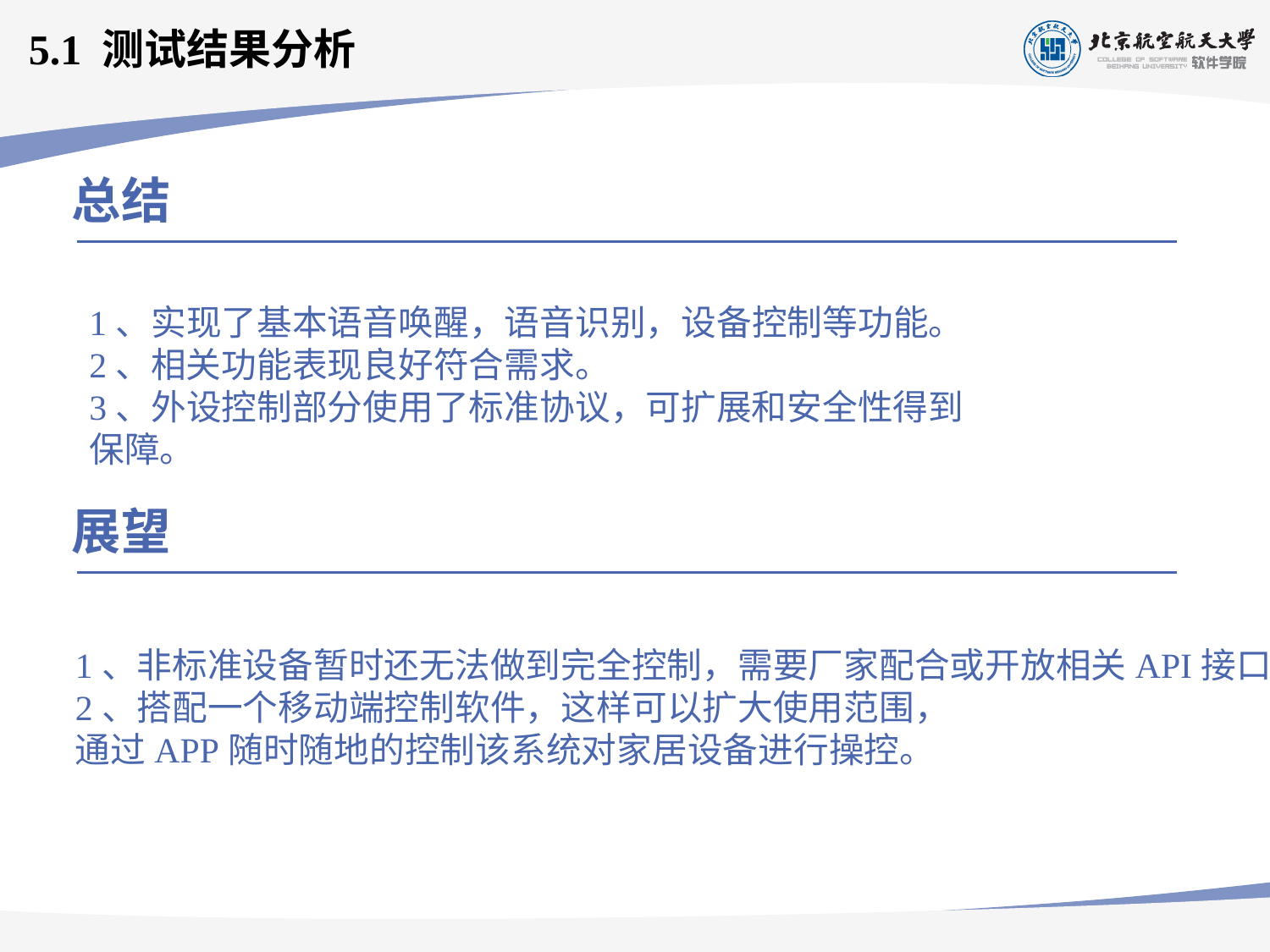

5.1 测试结果分析
总结
1、实现了基本语音唤醒，语音识别，设备控制等功能。
2、相关功能表现良好符合需求。
3、外设控制部分使用了标准协议，可扩展和安全性得到保障。
展望
1、非标准设备暂时还无法做到完全控制，需要厂家配合或开放相关API接口；
2、搭配一个移动端控制软件，这样可以扩大使用范围，
通过APP随时随地的控制该系统对家居设备进行操控。